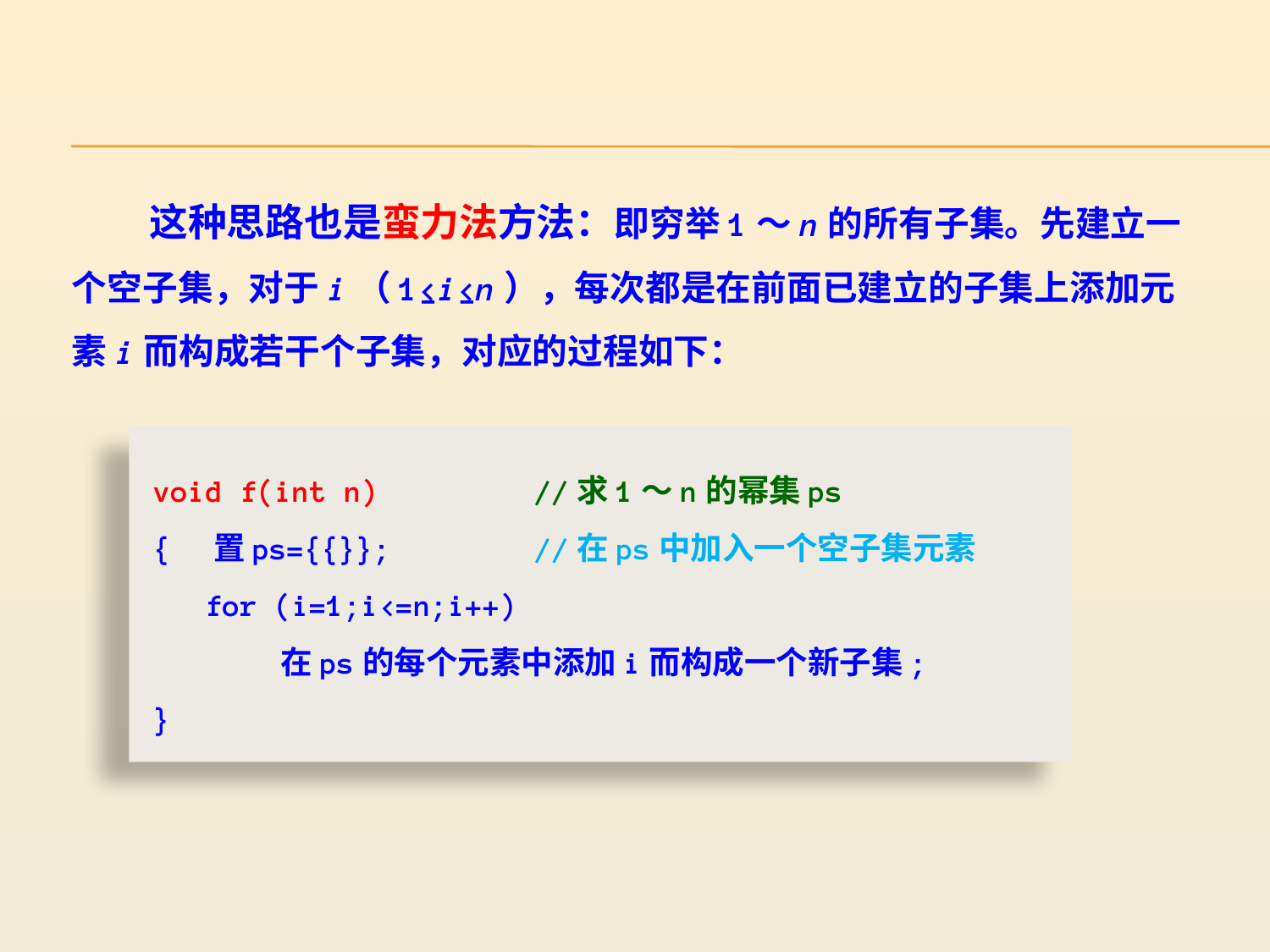

这种思路也是蛮力法方法：即穷举1～n的所有子集。先建立一个空子集，对于i（1≤i≤n），每次都是在前面已建立的子集上添加元素i而构成若干个子集，对应的过程如下：
void f(int n)		//求1～n的幂集ps
{  置ps={{}};		//在ps中加入一个空子集元素
   for (i=1;i<=n;i++)
　　　　在ps的每个元素中添加i而构成一个新子集;
}